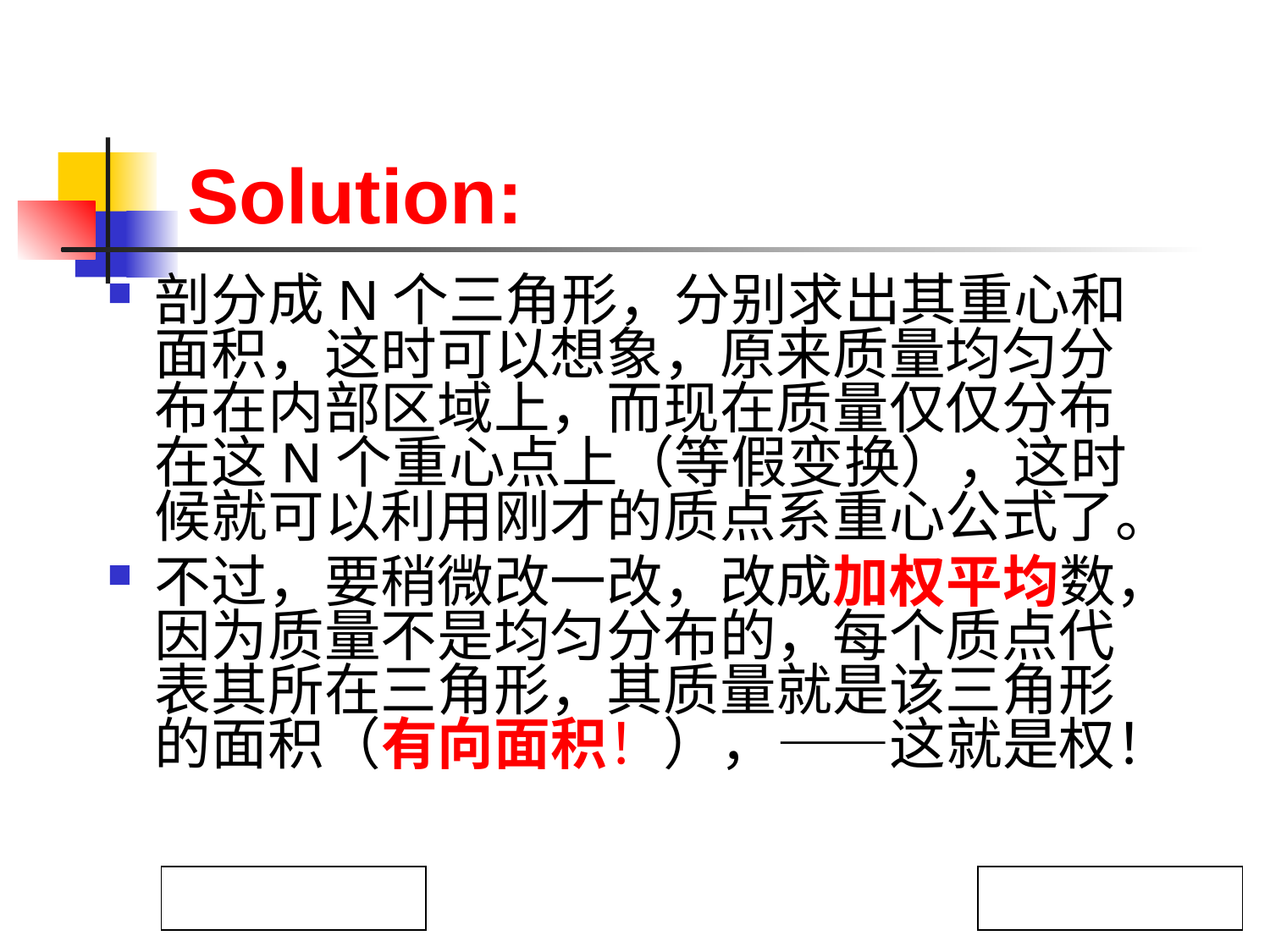

# Solution:
剖分成N个三角形，分别求出其重心和面积，这时可以想象，原来质量均匀分布在内部区域上，而现在质量仅仅分布在这N个重心点上（等假变换），这时候就可以利用刚才的质点系重心公式了。
不过，要稍微改一改，改成加权平均数，因为质量不是均匀分布的，每个质点代表其所在三角形，其质量就是该三角形的面积（有向面积！），——这就是权！

35